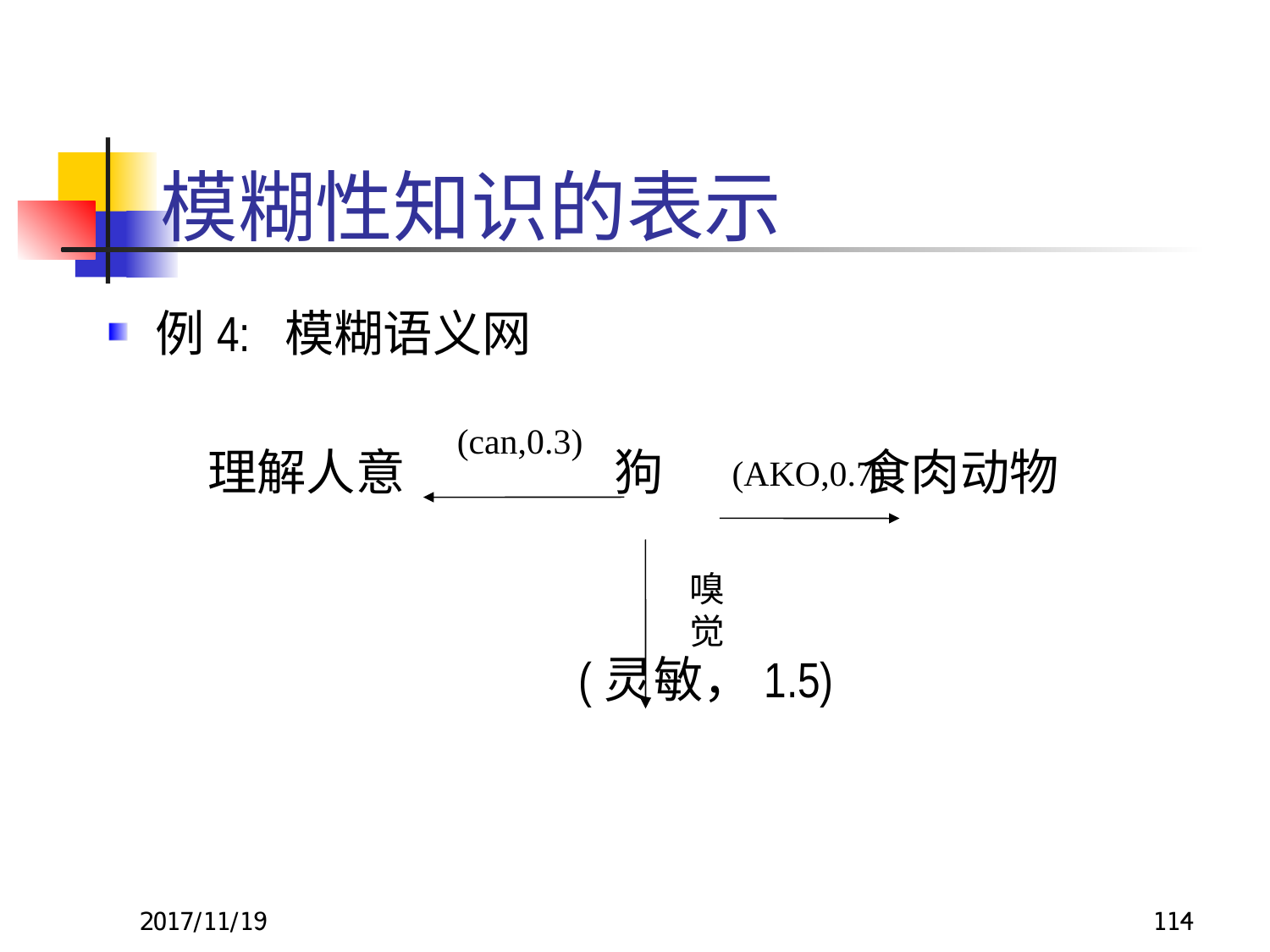

模糊性知识的表示
例4:  模糊语义网

        理解人意                   狗                  食肉动物

                                          (灵敏，1.5)
(can,0.3)
(AKO,0.7)

嗅觉
2017/11/19
114